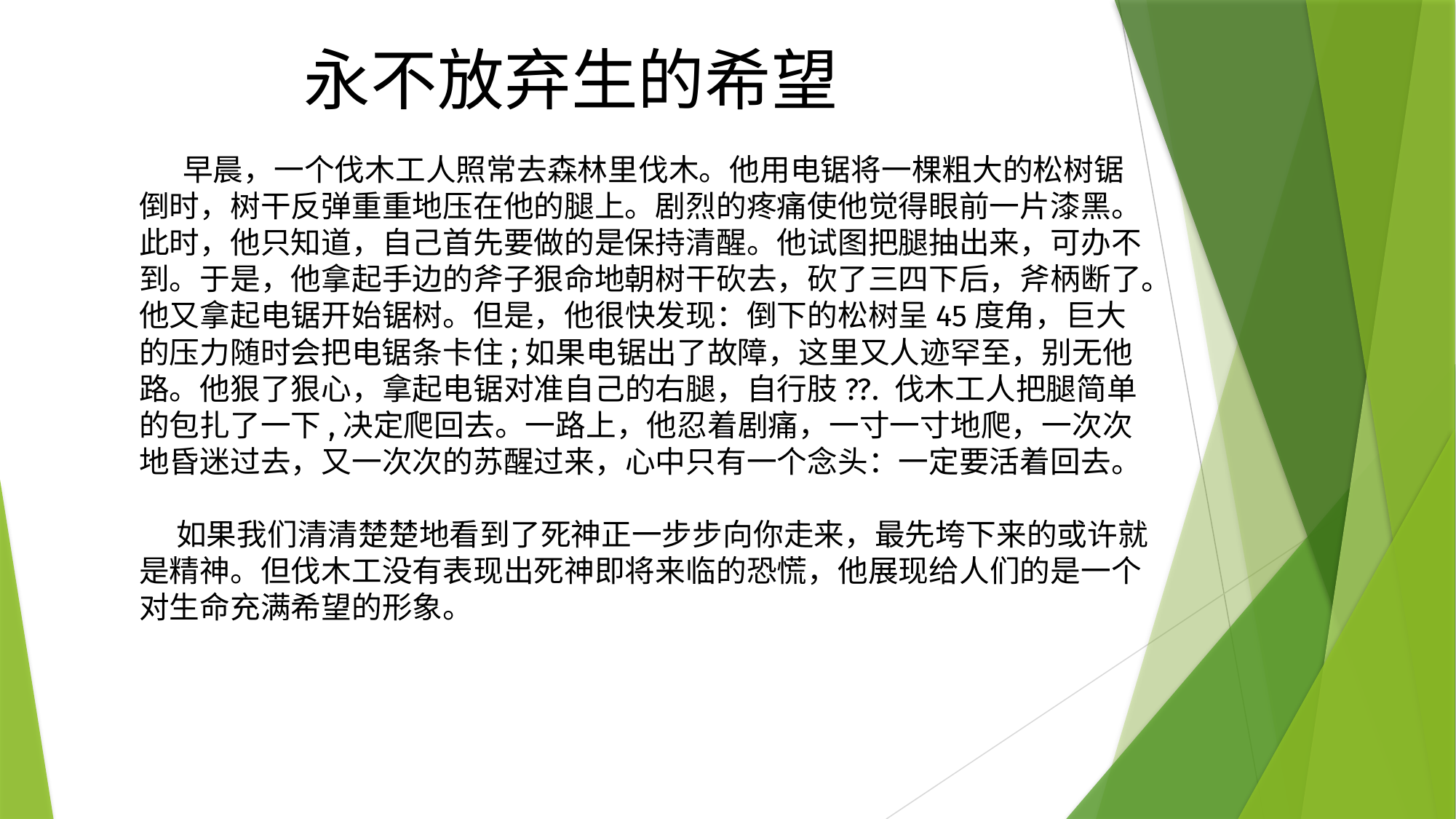

永不放弃生的希望
      早晨，一个伐木工人照常去森林里伐木。他用电锯将一棵粗大的松树锯倒时，树干反弹重重地压在他的腿上。剧烈的疼痛使他觉得眼前一片漆黑。此时，他只知道，自己首先要做的是保持清醒。他试图把腿抽出来，可办不到。于是，他拿起手边的斧子狠命地朝树干砍去，砍了三四下后，斧柄断了。他又拿起电锯开始锯树。但是，他很快发现：倒下的松树呈45度角，巨大的压力随时会把电锯条卡住;如果电锯出了故障，这里又人迹罕至，别无他路。他狠了狠心，拿起电锯对准自己的右腿，自行肢??. 伐木工人把腿简单的包扎了一下,决定爬回去。一路上，他忍着剧痛，一寸一寸地爬，一次次地昏迷过去，又一次次的苏醒过来，心中只有一个念头：一定要活着回去。
      如果我们清清楚楚地看到了死神正一步步向你走来，最先垮下来的或许就是精神。但伐木工没有表现出死神即将来临的恐慌，他展现给人们的是一个对生命充满希望的形象。